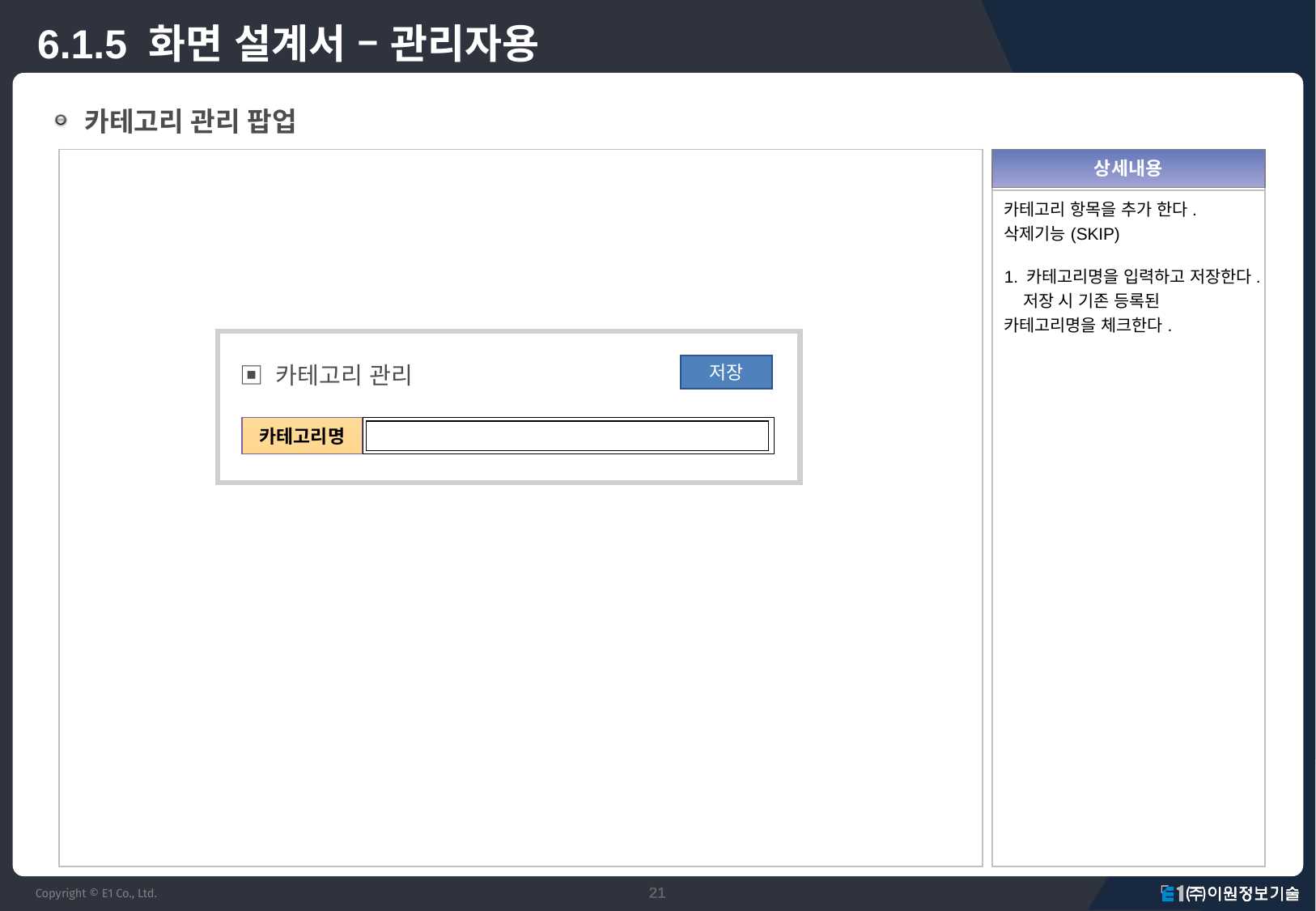

# 6.1.5 화면 설계서 – 관리자용
 카테고리 관리 팝업
|  |
| --- |
| 카테고리 항목을 추가 한다. 삭제기능(SKIP) 1. 카테고리명을 입력하고 저장한다. 저장 시 기존 등록된 카테고리명을 체크한다. |
|  |
| --- |
상세내용

▣ 카테고리 관리
저장

카테고리명

21
21